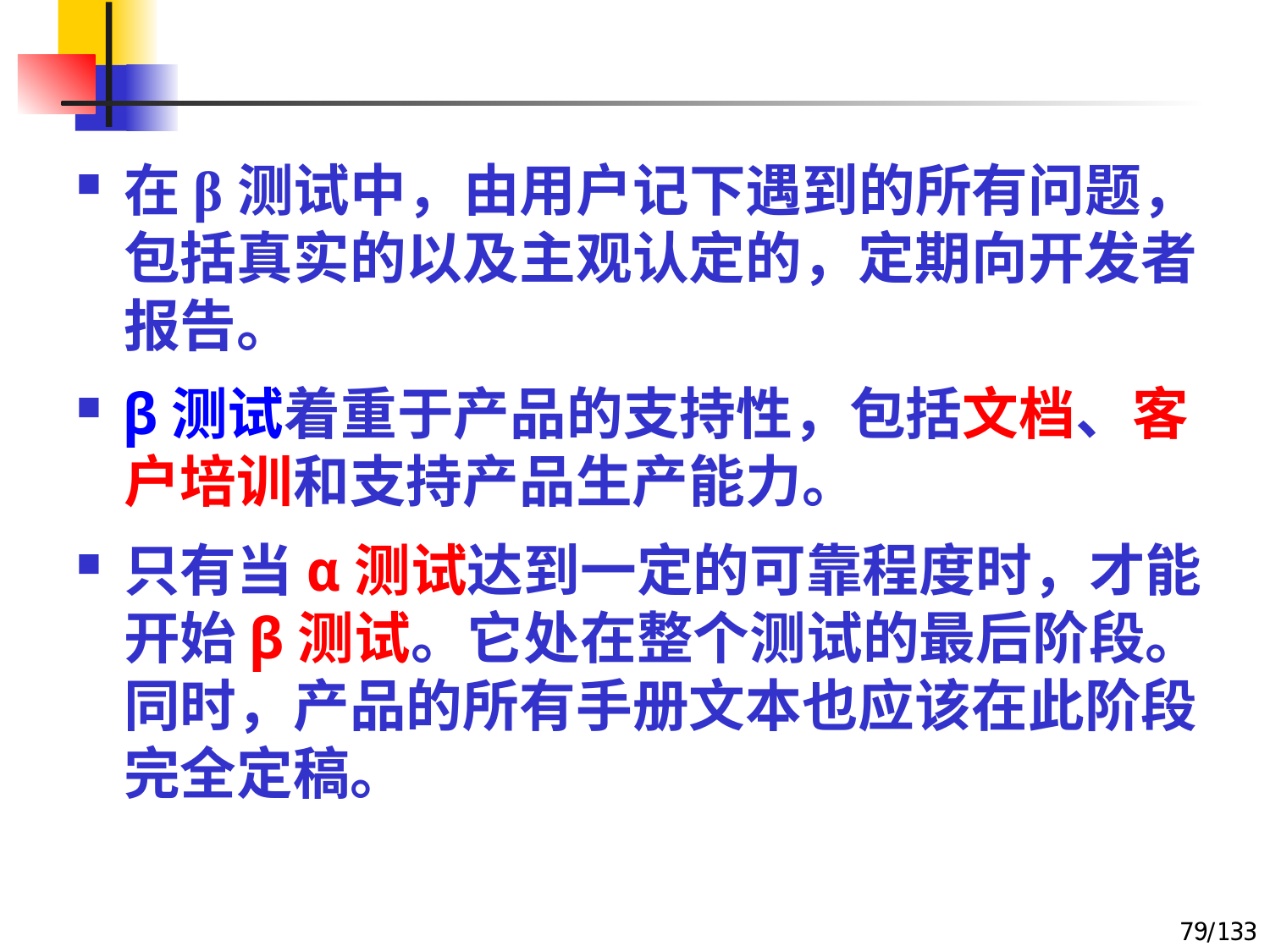

在β测试中，由用户记下遇到的所有问题，包括真实的以及主观认定的，定期向开发者报告。
β测试着重于产品的支持性，包括文档、客户培训和支持产品生产能力。
只有当α测试达到一定的可靠程度时，才能开始β测试。它处在整个测试的最后阶段。同时，产品的所有手册文本也应该在此阶段完全定稿。

79/133